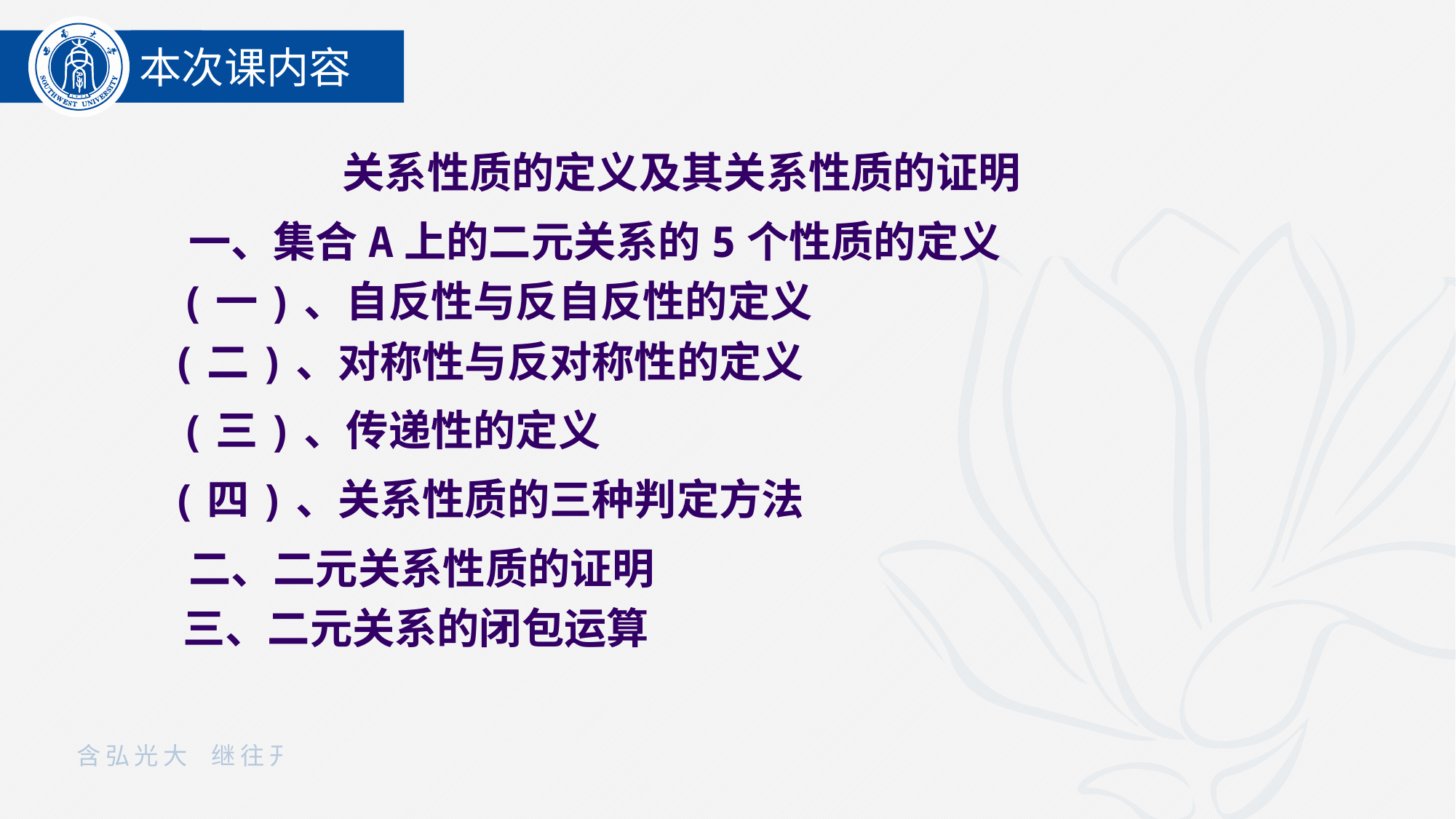

本次课内容
关系性质的定义及其关系性质的证明
一、集合A上的二元关系的5个性质的定义
02
01
(一)、自反性与反自反性的定义
(二)、对称性与反对称性的定义
(三)、传递性的定义
(四)、关系性质的三种判定方法
二、二元关系性质的证明
 三、二元关系的闭包运算